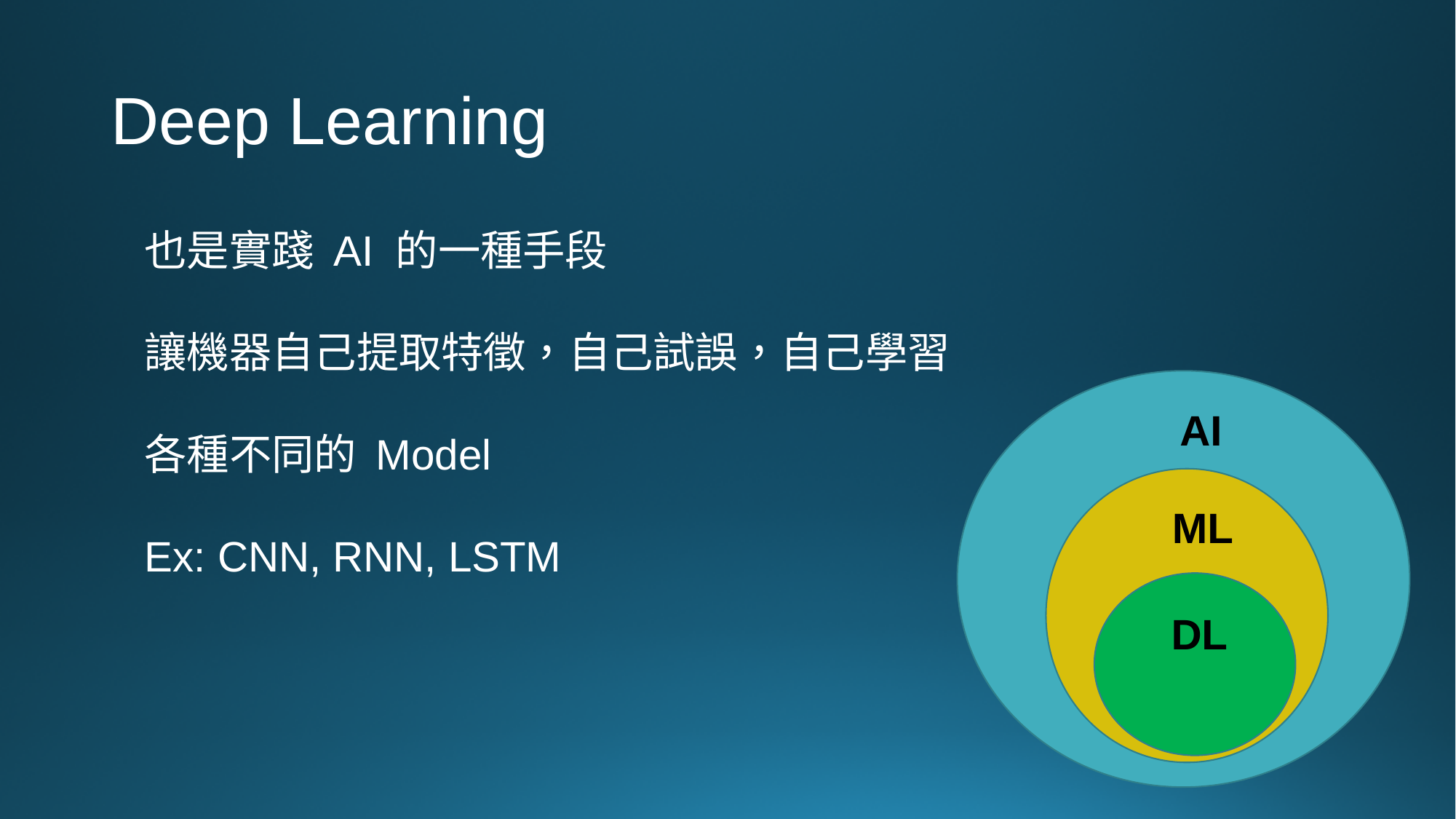

# Deep Learning
也是實踐 AI 的一種手段

讓機器自己提取特徵，自己試誤，自己學習

各種不同的 Model

Ex: CNN, RNN, LSTM

AI

ML

DL